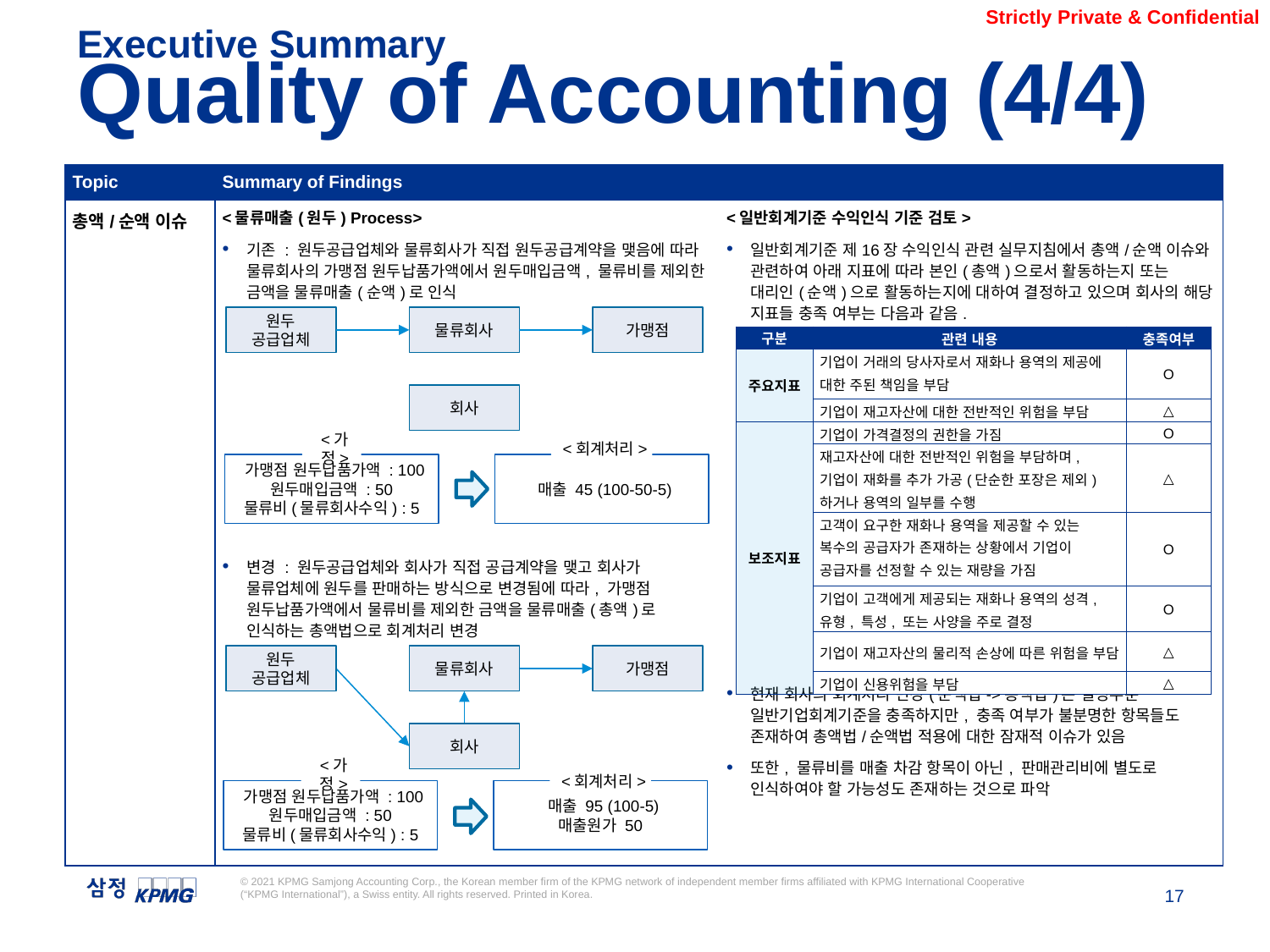

Executive Summary
Quality of Accounting (4/4)
| Topic | Summary of Findings |  |
| --- | --- | --- |
| 총액/순액 이슈 | <물류매출(원두) Process> 기존 : 원두공급업체와 물류회사가 직접 원두공급계약을 맺음에 따라 물류회사의 가맹점 원두납품가액에서 원두매입금액, 물류비를 제외한 금액을 물류매출(순액)로 인식 변경 : 원두공급업체와 회사가 직접 공급계약을 맺고 회사가 물류업체에 원두를 판매하는 방식으로 변경됨에 따라, 가맹점 원두납품가액에서 물류비를 제외한 금액을 물류매출(총액)로 인식하는 총액법으로 회계처리 변경 | <일반회계기준 수익인식 기준 검토> 일반회계기준 제16장 수익인식 관련 실무지침에서 총액/순액 이슈와 관련하여 아래 지표에 따라 본인(총액)으로서 활동하는지 또는 대리인(순액)으로 활동하는지에 대하여 결정하고 있으며 회사의 해당 지표들 충족 여부는 다음과 같음. 현재 회사의 회계처리 변경(순액법->총액법)은 일정부분 일반기업회계기준을 충족하지만, 충족 여부가 불분명한 항목들도 존재하여 총액법/순액법 적용에 대한 잠재적 이슈가 있음 또한, 물류비를 매출 차감 항목이 아닌, 판매관리비에 별도로 인식하여야 할 가능성도 존재하는 것으로 파악 |
원두
공급업체
물류회사
가맹점
| 구분 | 관련 내용 | 충족여부 |
| --- | --- | --- |
| 주요지표 | 기업이 거래의 당사자로서 재화나 용역의 제공에 대한 주된 책임을 부담 | O |
|  | 기업이 재고자산에 대한 전반적인 위험을 부담 | △ |
| 보조지표 | 기업이 가격결정의 권한을 가짐 | O |
|  | 재고자산에 대한 전반적인 위험을 부담하며, 기업이 재화를 추가 가공(단순한 포장은 제외)하거나 용역의 일부를 수행 | △ |
|  | 고객이 요구한 재화나 용역을 제공할 수 있는 복수의 공급자가 존재하는 상황에서 기업이 공급자를 선정할 수 있는 재량을 가짐 | O |
|  | 기업이 고객에게 제공되는 재화나 용역의 성격, 유형, 특성, 또는 사양을 주로 결정 | O |
|  | 기업이 재고자산의 물리적 손상에 따른 위험을 부담 | △ |
|  | 기업이 신용위험을 부담 | △ |
회사
<가정>
<회계처리>
 가맹점 원두납품가액 : 100
원두매입금액 : 50
물류비(물류회사수익) : 5
 매출 45 (100-50-5)

원두
공급업체
물류회사
가맹점
회사
<가정>
<회계처리>
 가맹점 원두납품가액 : 100
원두매입금액 : 50
물류비(물류회사수익) : 5
 매출 95 (100-5)
매출원가 50